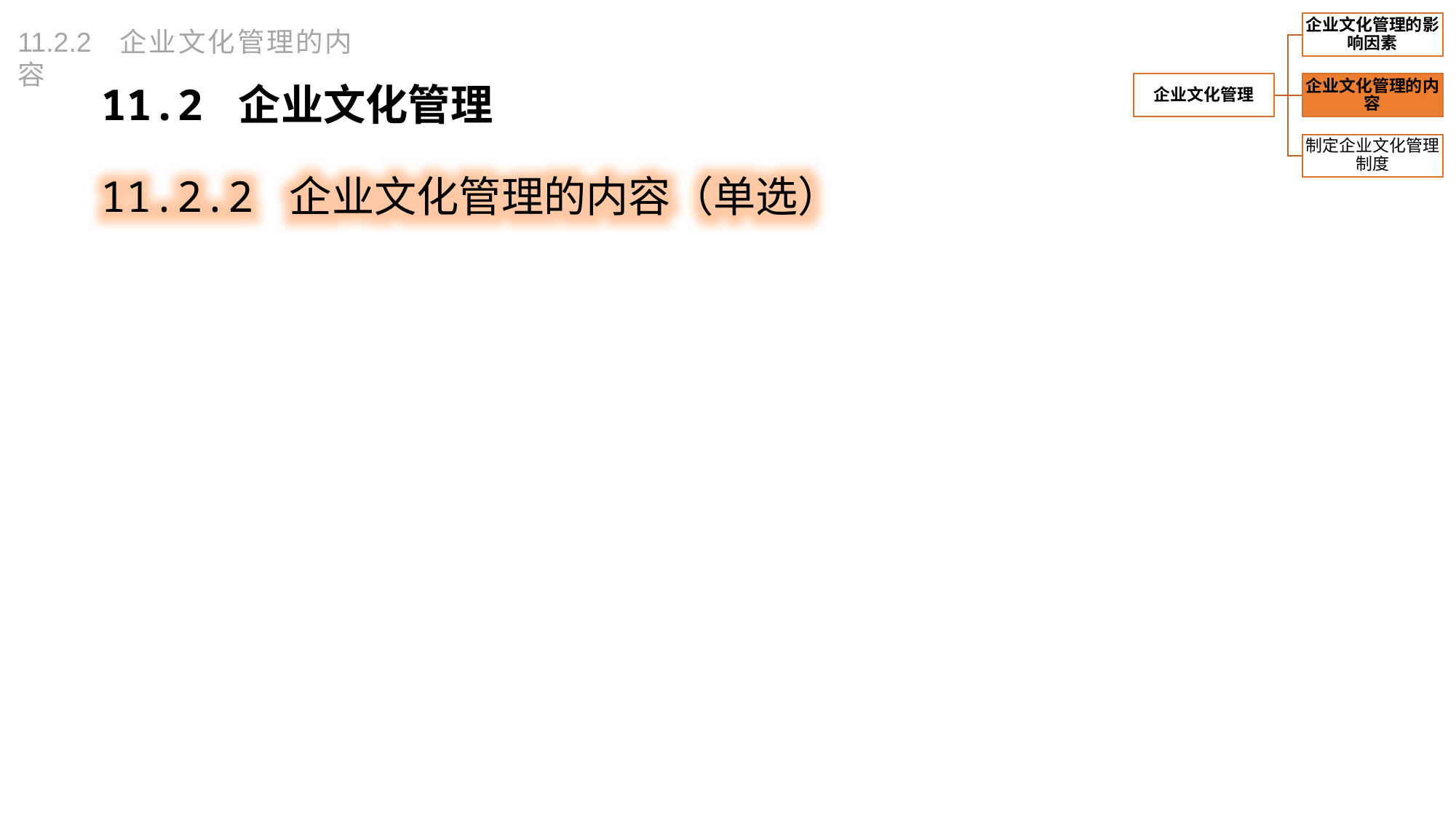

企业文化管理
企业文化管理的影响因素
企业文化管理的内容
制定企业文化管理制度
11.2.2  企业文化管理的内容
11.2 企业文化管理
11.2.2 企业文化管理的内容（单选）